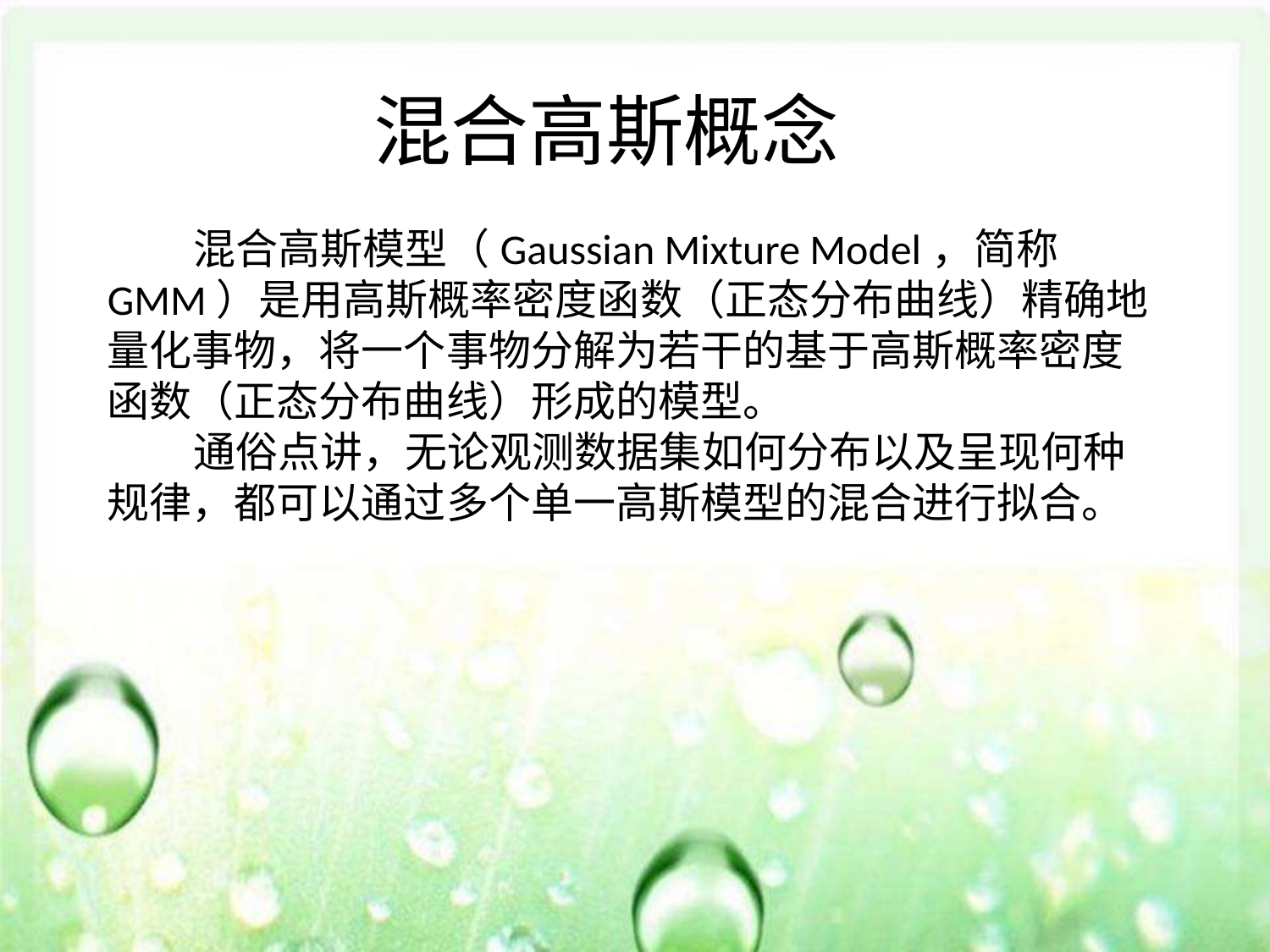

混合高斯概念
        混合高斯模型（Gaussian Mixture Model，简称GMM）是用高斯概率密度函数（正态分布曲线）精确地量化事物，将一个事物分解为若干的基于高斯概率密度函数（正态分布曲线）形成的模型。
        通俗点讲，无论观测数据集如何分布以及呈现何种规律，都可以通过多个单一高斯模型的混合进行拟合。